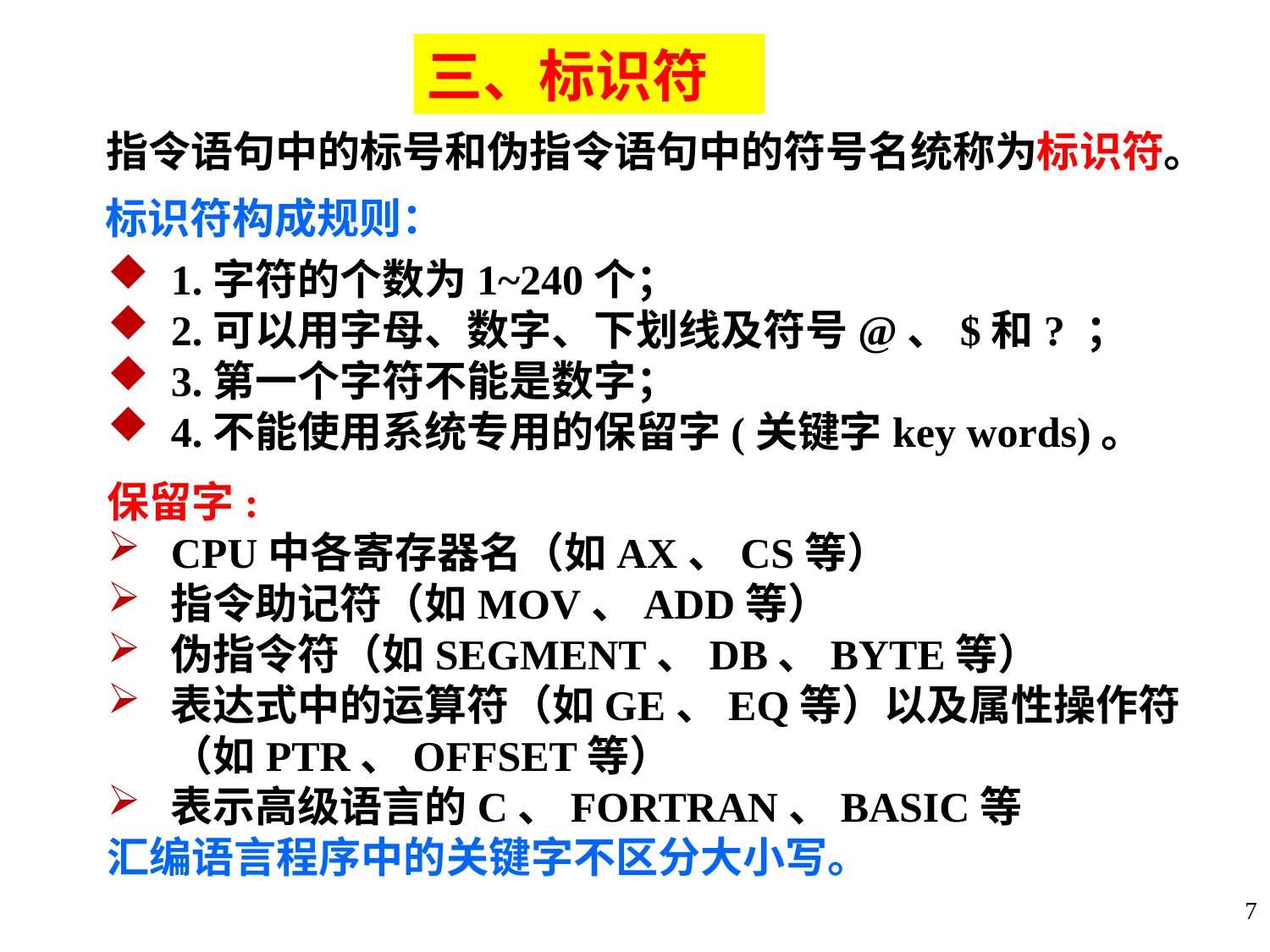

三、标识符
指令语句中的标号和伪指令语句中的符号名统称为标识符。
标识符构成规则：
1.字符的个数为1~240个；
2.可以用字母、数字、下划线及符号@、$和? ；
3.第一个字符不能是数字；
4.不能使用系统专用的保留字(关键字key words)。
保留字:
CPU中各寄存器名（如AX、CS等）
指令助记符（如MOV、ADD等）
伪指令符（如SEGMENT、DB、BYTE等）
表达式中的运算符（如GE、EQ等）以及属性操作符（如PTR、OFFSET等）
表示高级语言的C、FORTRAN、BASIC等
汇编语言程序中的关键字不区分大小写。
7